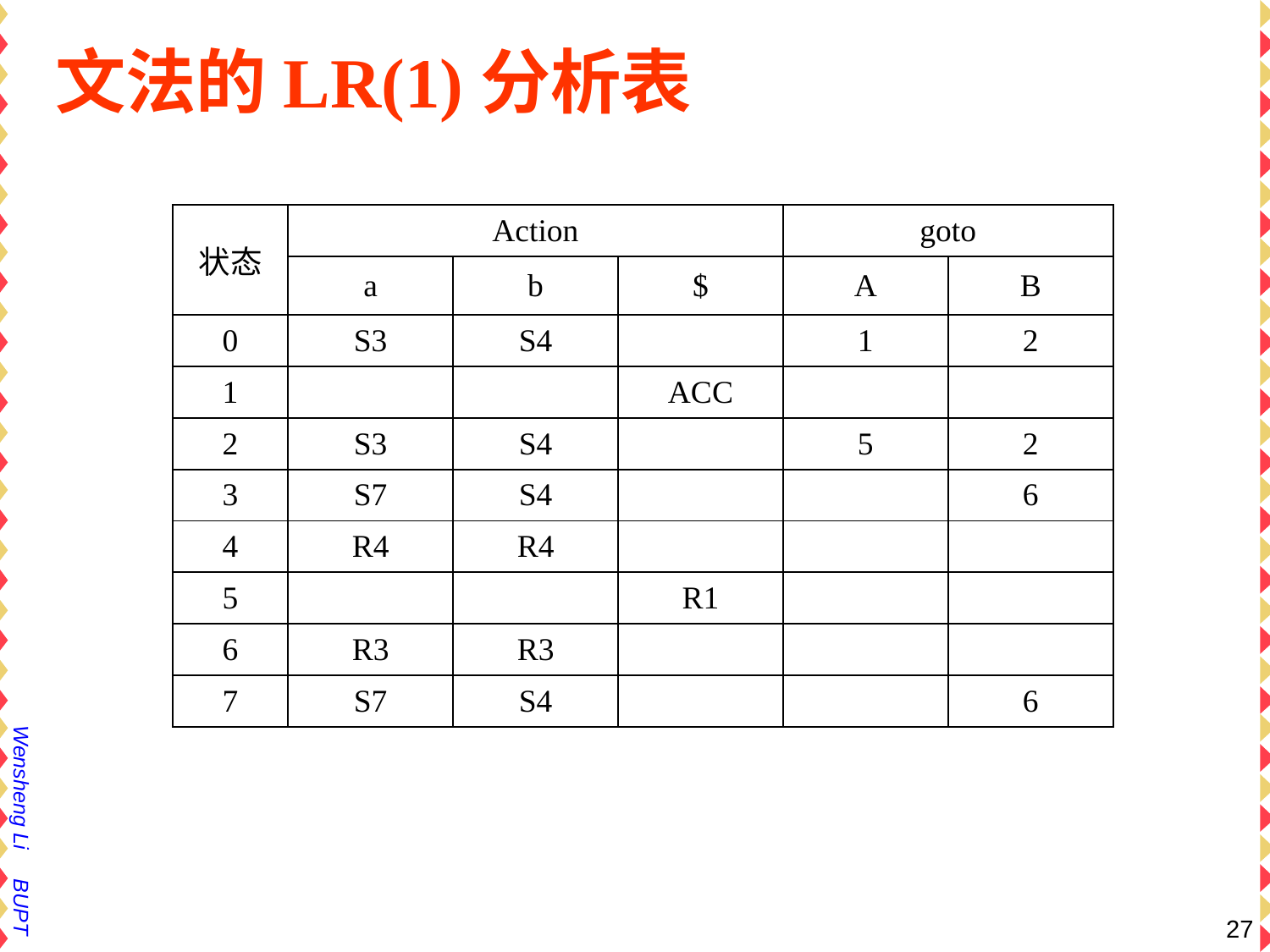

# 文法的LR(1)分析表
| 状态 | Action |  |  | goto |  |
| --- | --- | --- | --- | --- | --- |
|  | a | b | $ | A | B |
| 0 | S3 | S4 |  | 1 | 2 |
| 1 |  |  | ACC |  |  |
| 2 | S3 | S4 |  | 5 | 2 |
| 3 | S7 | S4 |  |  | 6 |
| 4 | R4 | R4 |  |  |  |
| 5 |  |  | R1 |  |  |
| 6 | R3 | R3 |  |  |  |
| 7 | S7 | S4 |  |  | 6 |
27